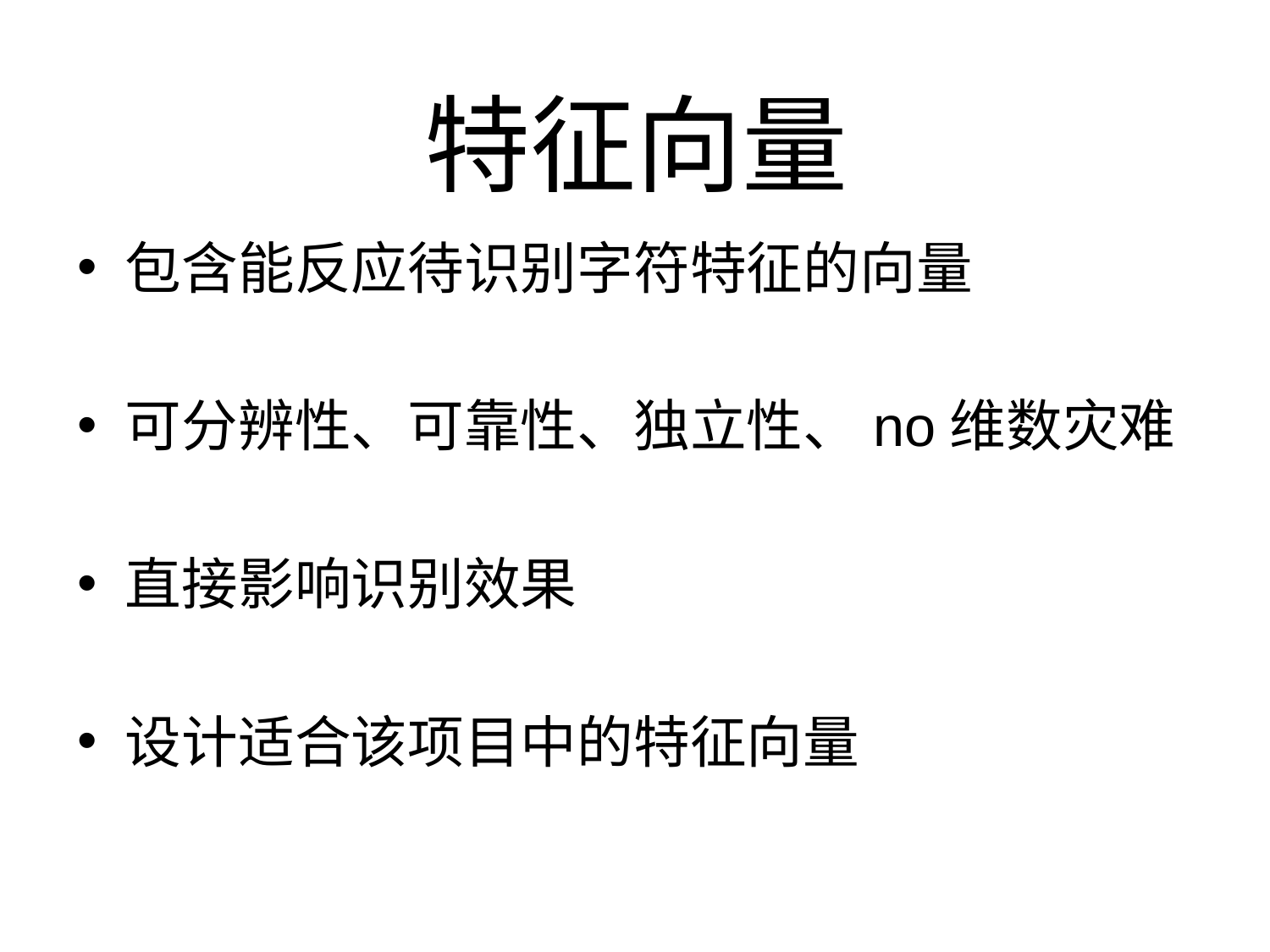

# 特征向量
包含能反应待识别字符特征的向量

可分辨性、可靠性、独立性、no维数灾难

直接影响识别效果

设计适合该项目中的特征向量